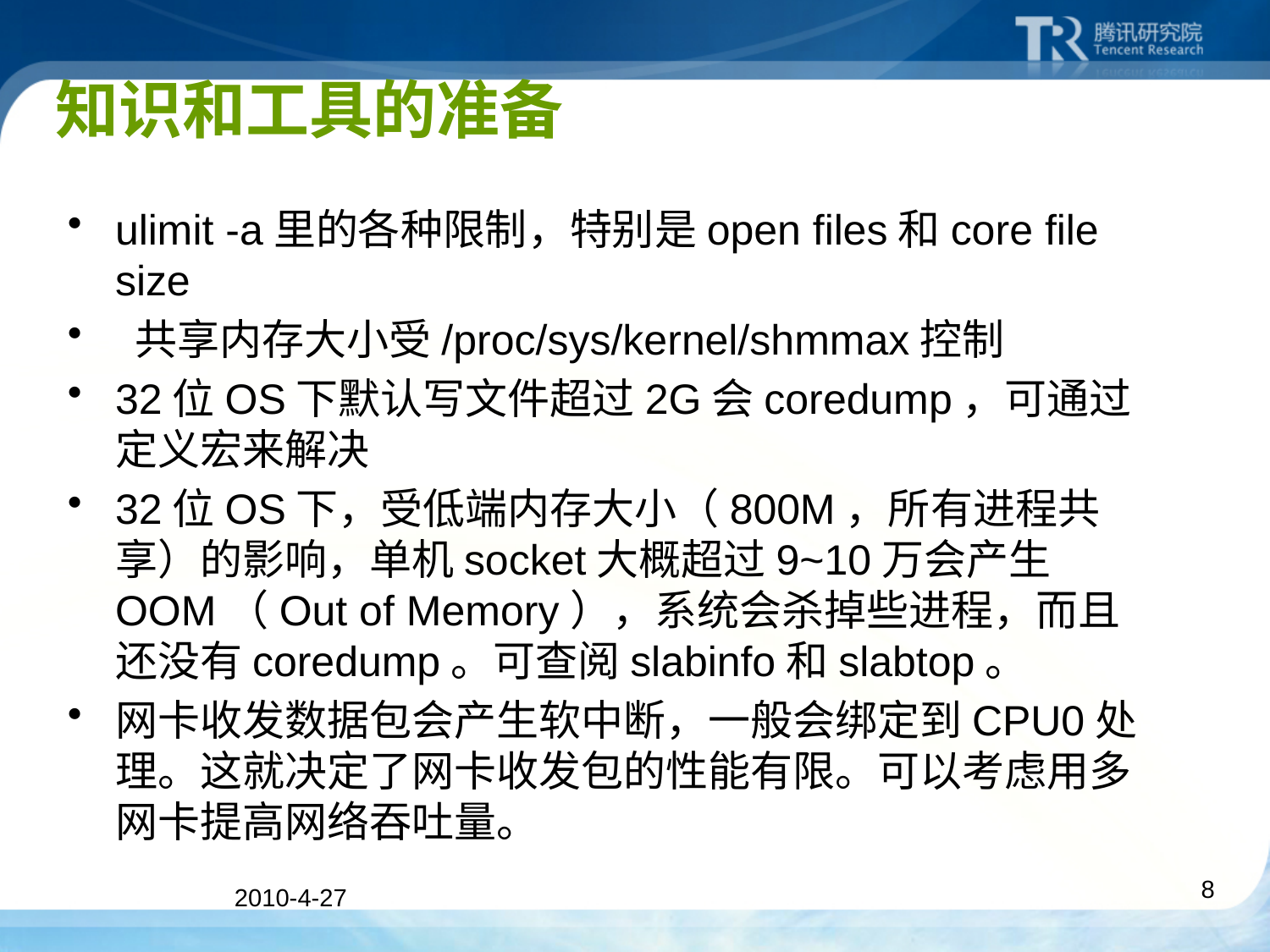

# 知识和工具的准备
ulimit -a里的各种限制，特别是open files和core file size
 共享内存大小受/proc/sys/kernel/shmmax控制
32位OS下默认写文件超过2G会coredump，可通过定义宏来解决
32位OS下，受低端内存大小（800M，所有进程共享）的影响，单机socket大概超过9~10万会产生OOM（Out of Memory），系统会杀掉些进程，而且还没有coredump。可查阅slabinfo和slabtop。
网卡收发数据包会产生软中断，一般会绑定到CPU0处理。这就决定了网卡收发包的性能有限。可以考虑用多网卡提高网络吞吐量。

2010-4-27
8